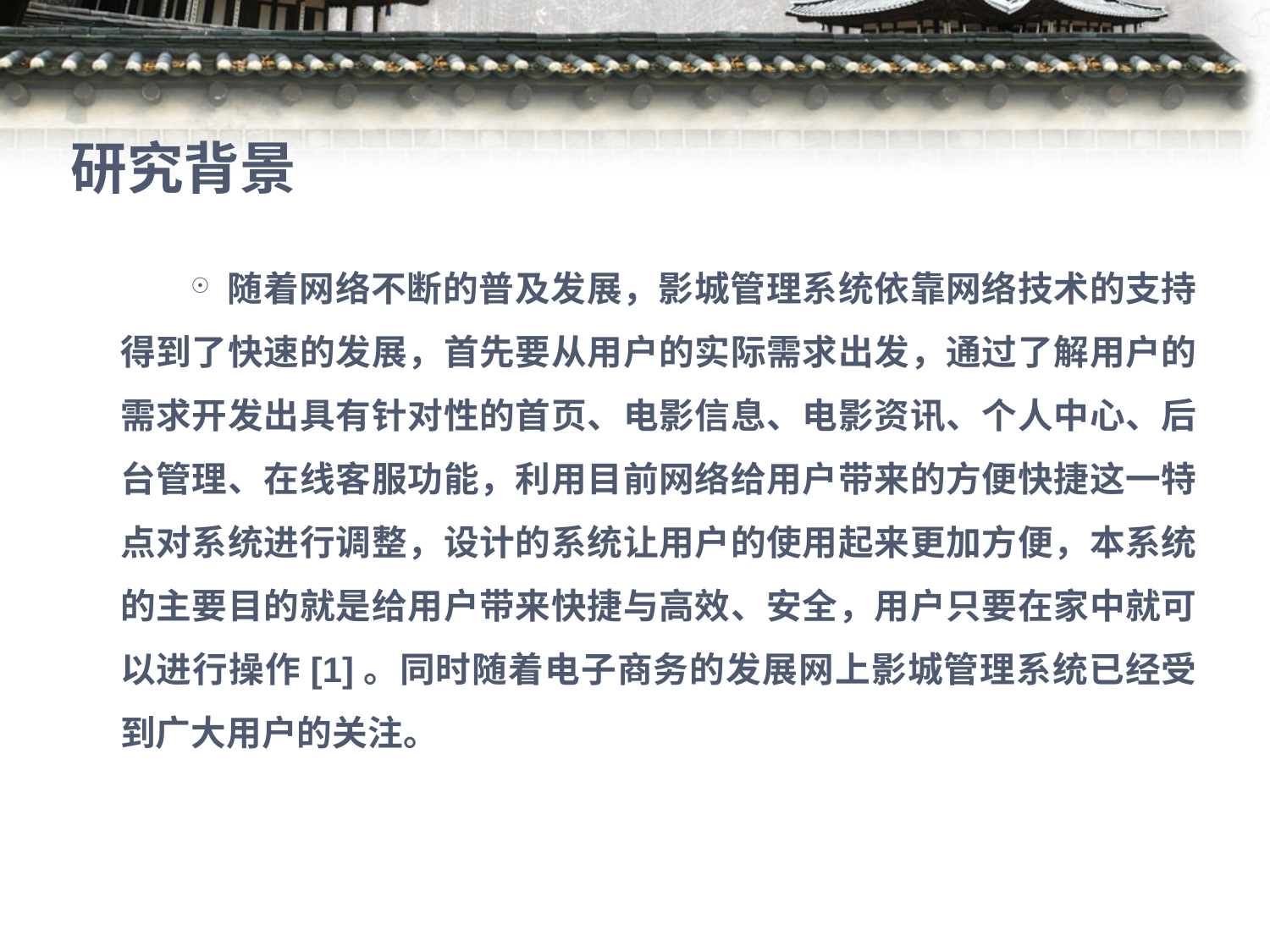

# 研究背景
 随着网络不断的普及发展，影城管理系统依靠网络技术的支持得到了快速的发展，首先要从用户的实际需求出发，通过了解用户的需求开发出具有针对性的首页、电影信息、电影资讯、个人中心、后台管理、在线客服功能，利用目前网络给用户带来的方便快捷这一特点对系统进行调整，设计的系统让用户的使用起来更加方便，本系统的主要目的就是给用户带来快捷与高效、安全，用户只要在家中就可以进行操作[1]。同时随着电子商务的发展网上影城管理系统已经受到广大用户的关注。